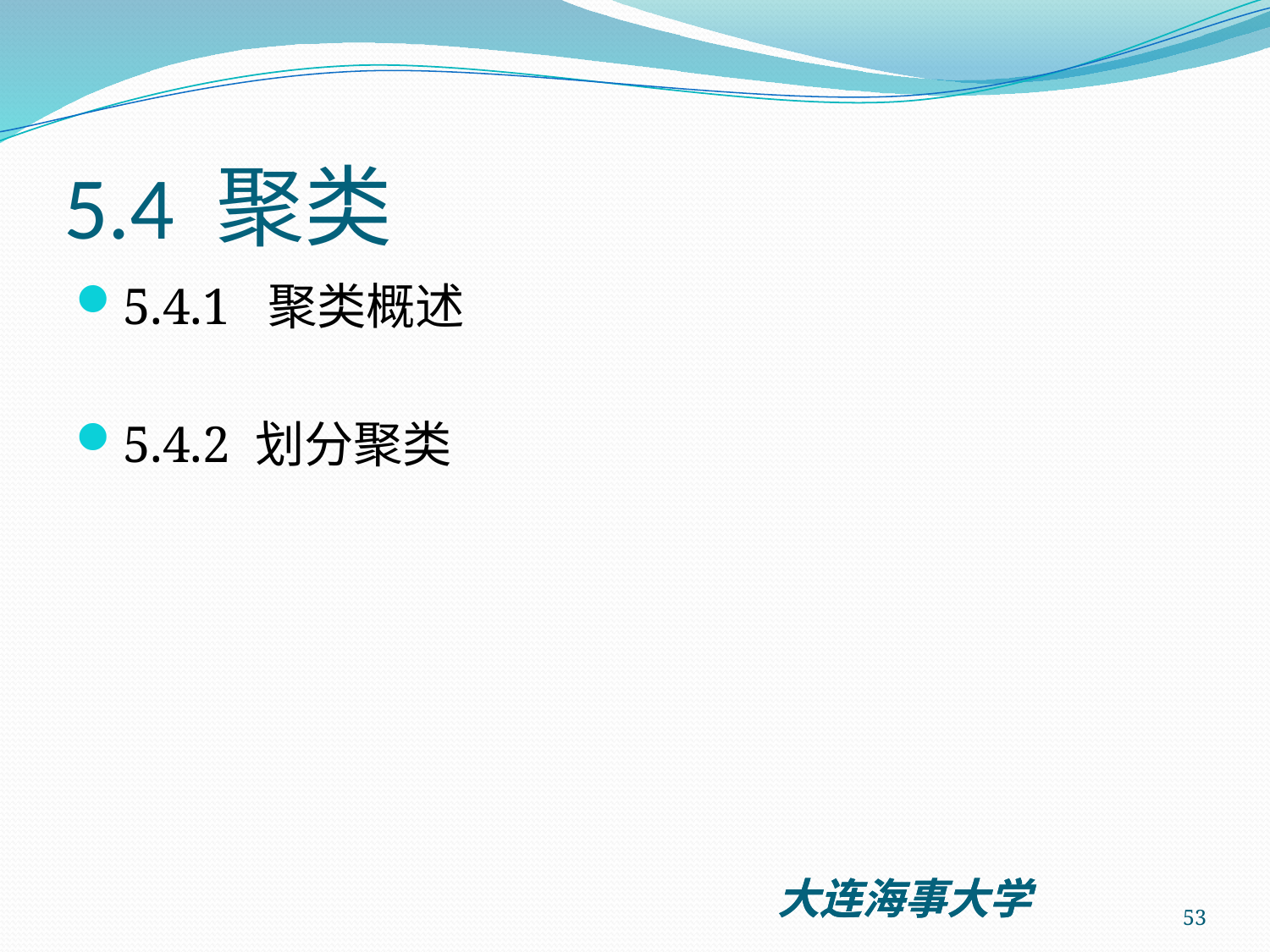

# 5.4 聚类
5.4.1  聚类概述

5.4.2 划分聚类

53